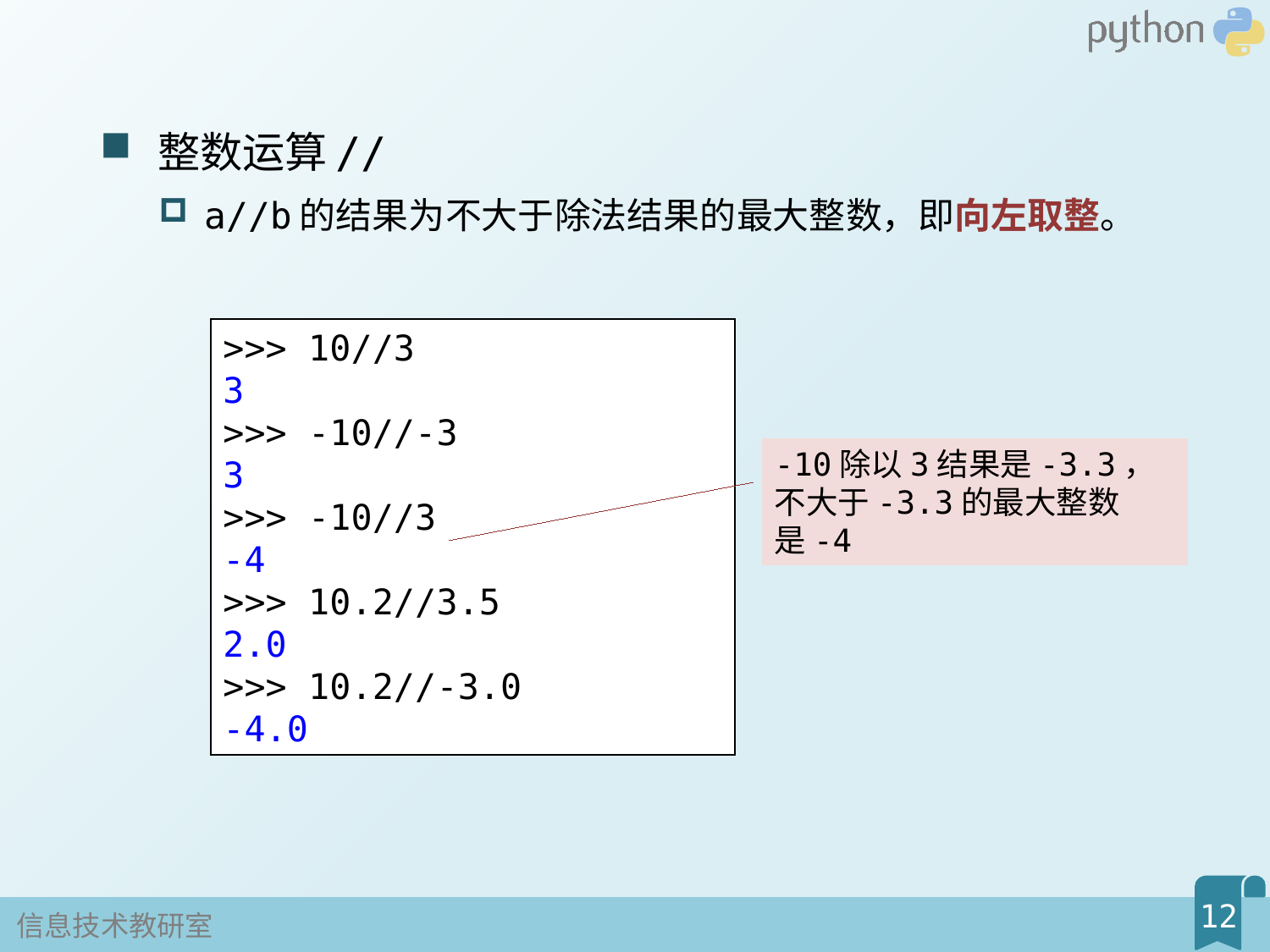

整数运算//
a//b的结果为不大于除法结果的最大整数，即向左取整。
>>> 10//3
3
>>> -10//-3
3
>>> -10//3
-4
>>> 10.2//3.5
2.0
>>> 10.2//-3.0
-4.0
-10除以3结果是-3.3，不大于-3.3的最大整数是-4
12